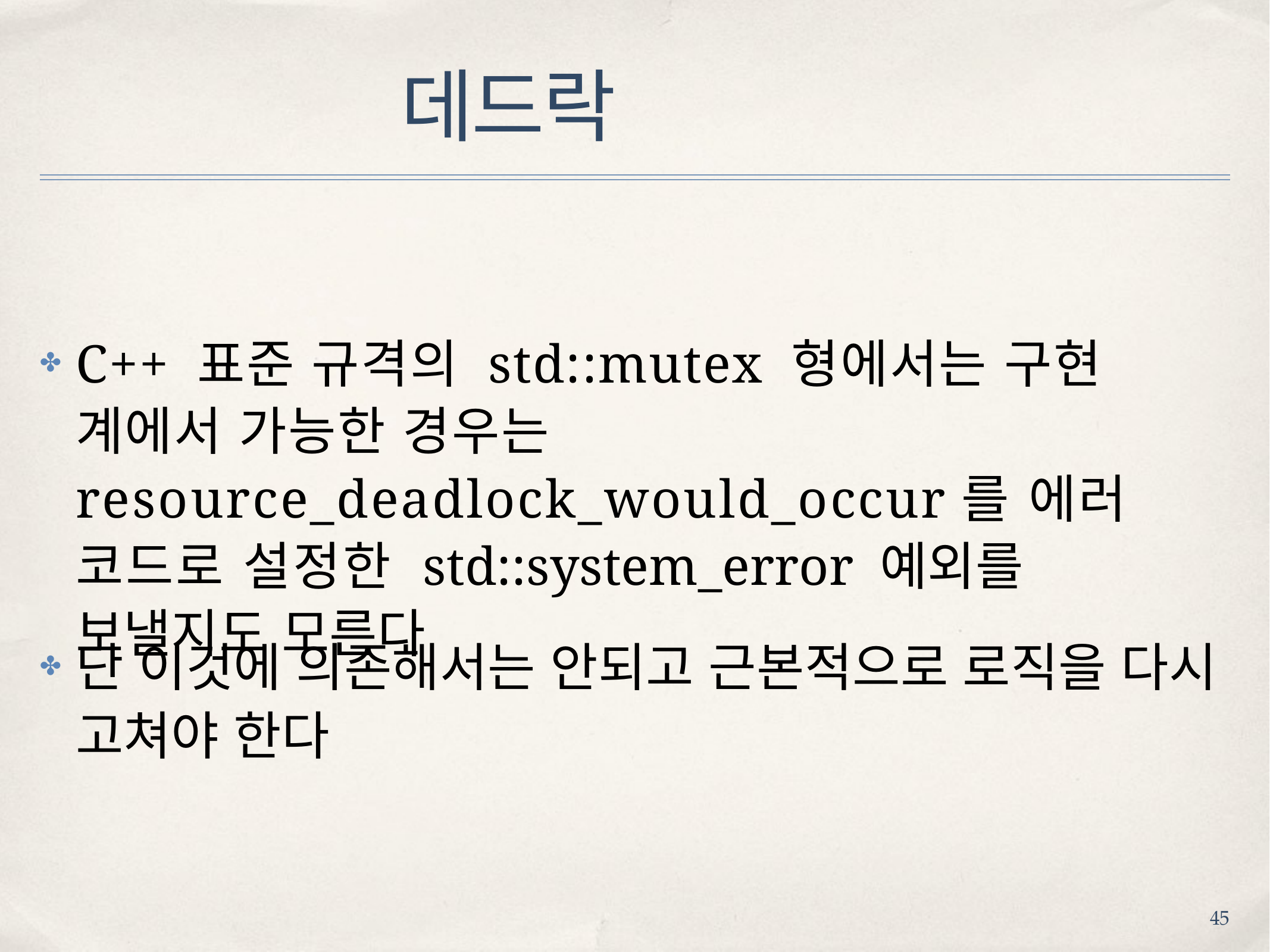

# 데드락
C++ 표준 규격의 std::mutex 형에서는 구현 계에서 가능한 경우는 resource_deadlock_would_occur를 에러 코드로 설정한 std::system_error 예외를 보낼지도 모른다
✤
단 이것에 의존해서는 안되고 근본적으로 로직을 다시 고쳐야 한다
✤
45